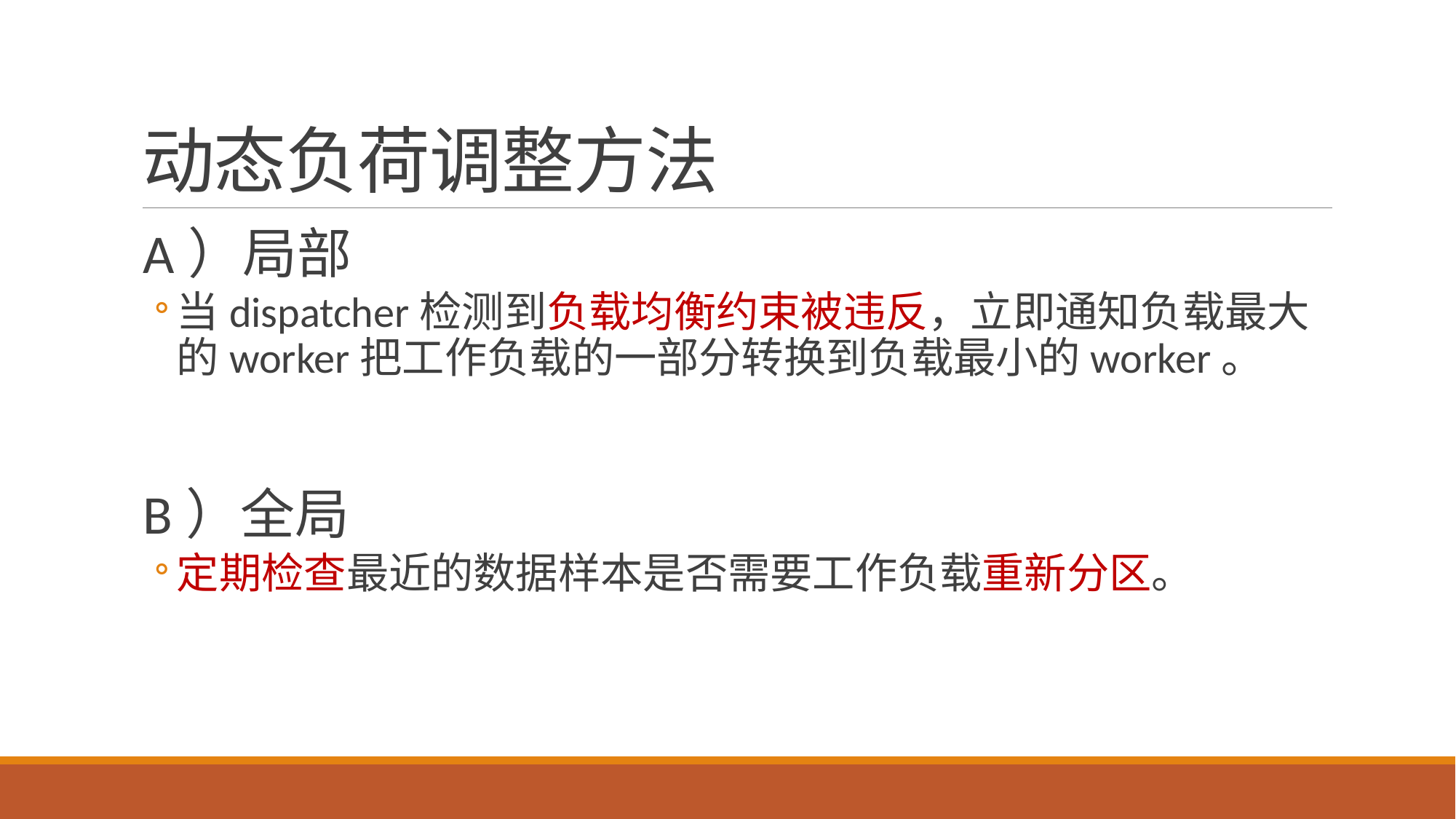

# 动态负荷调整方法
A）局部
当dispatcher检测到负载均衡约束被违反，立即通知负载最大的worker把工作负载的一部分转换到负载最小的worker。

B）全局
定期检查最近的数据样本是否需要工作负载重新分区。